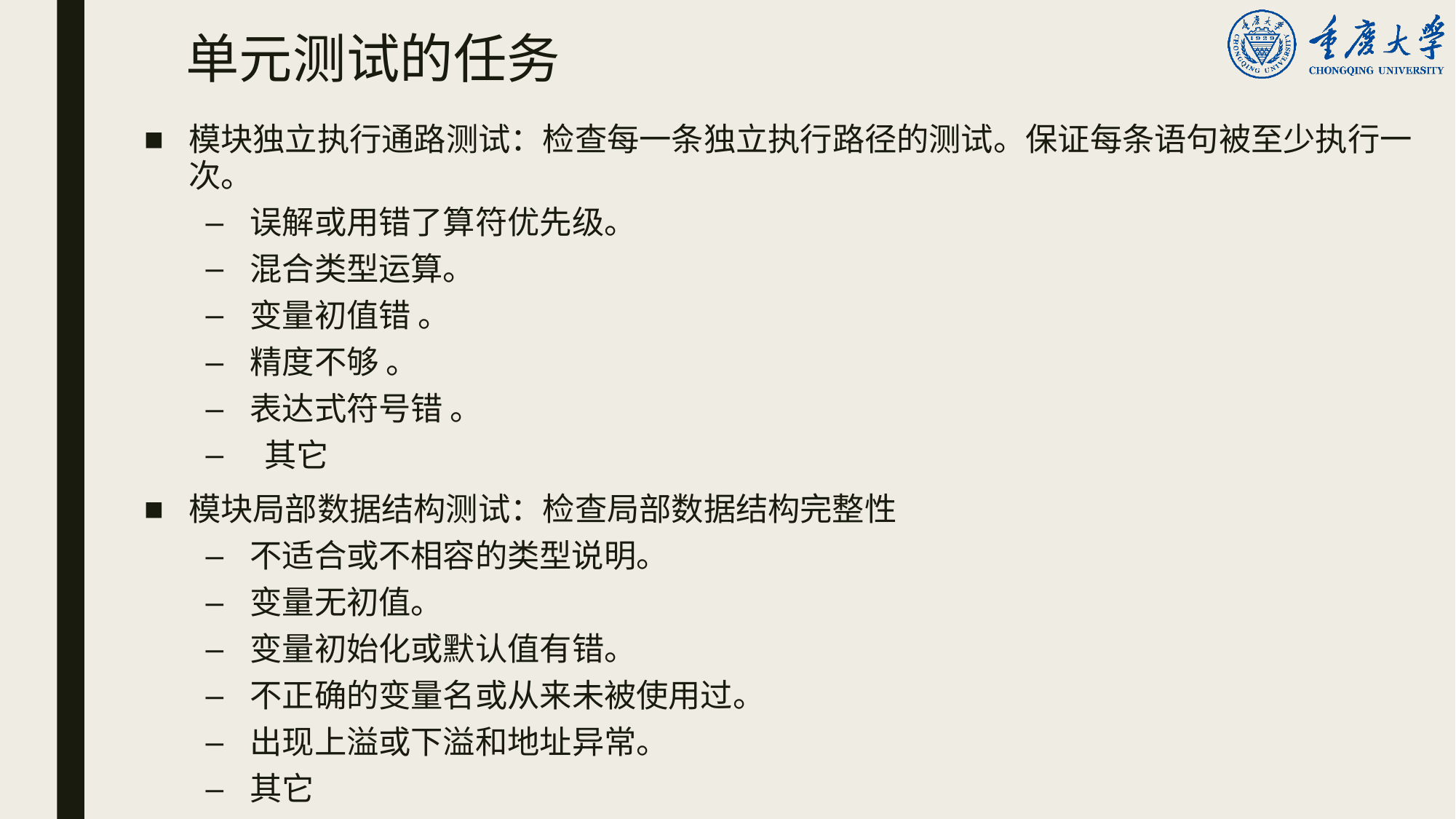

# 单元测试的任务
模块独立执行通路测试：检查每一条独立执行路径的测试。保证每条语句被至少执行一次。
误解或用错了算符优先级。
混合类型运算。
变量初值错 。
精度不够 。
表达式符号错 。
 其它
模块局部数据结构测试：检查局部数据结构完整性
不适合或不相容的类型说明。
变量无初值。
变量初始化或默认值有错。
不正确的变量名或从来未被使用过。
出现上溢或下溢和地址异常。
其它